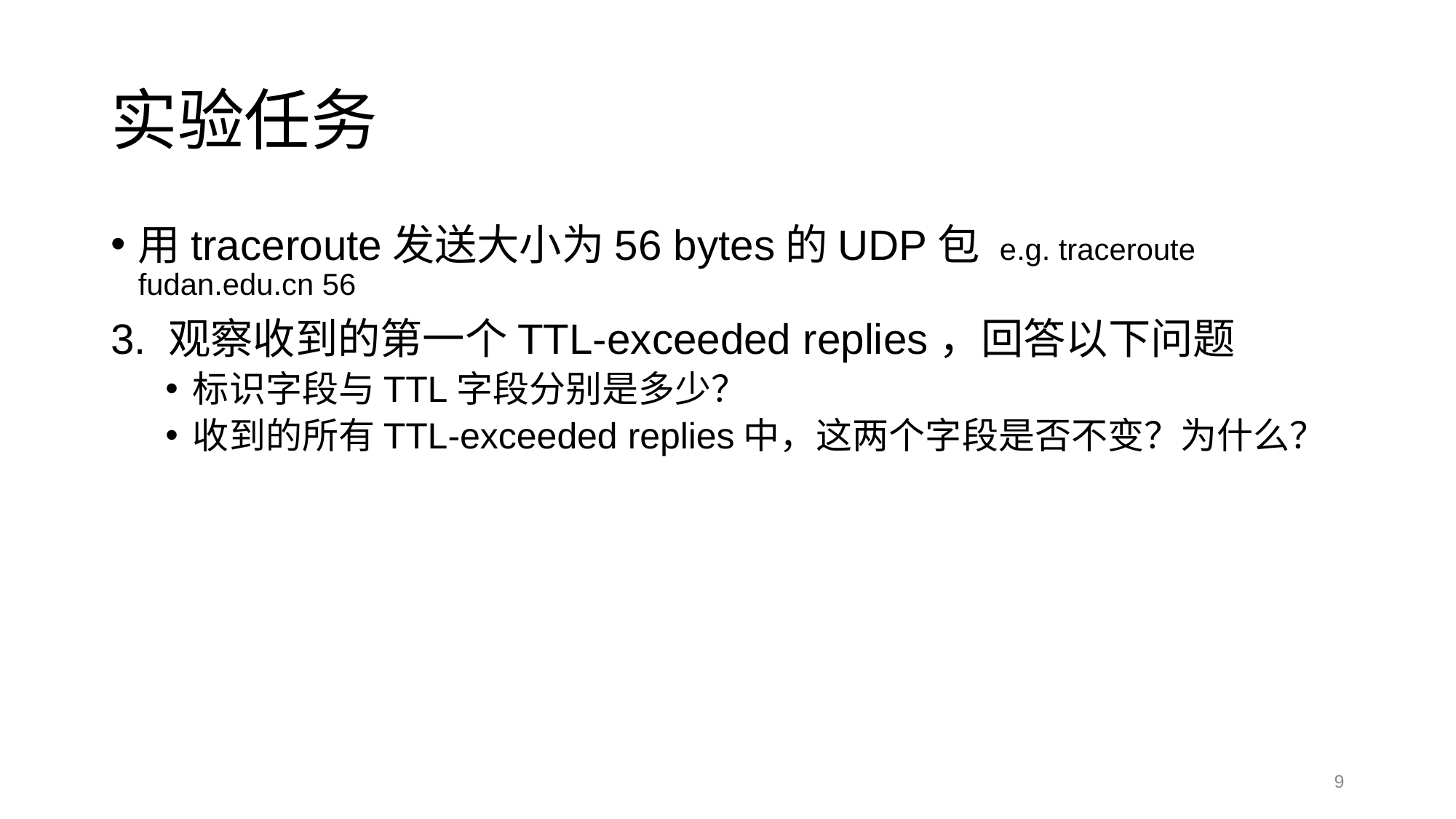

# 实验任务
用traceroute发送大小为56 bytes的UDP包 e.g. traceroute fudan.edu.cn 56
3. 观察收到的第一个TTL-exceeded replies，回答以下问题
标识字段与TTL字段分别是多少？
收到的所有TTL-exceeded replies中，这两个字段是否不变？为什么？

9